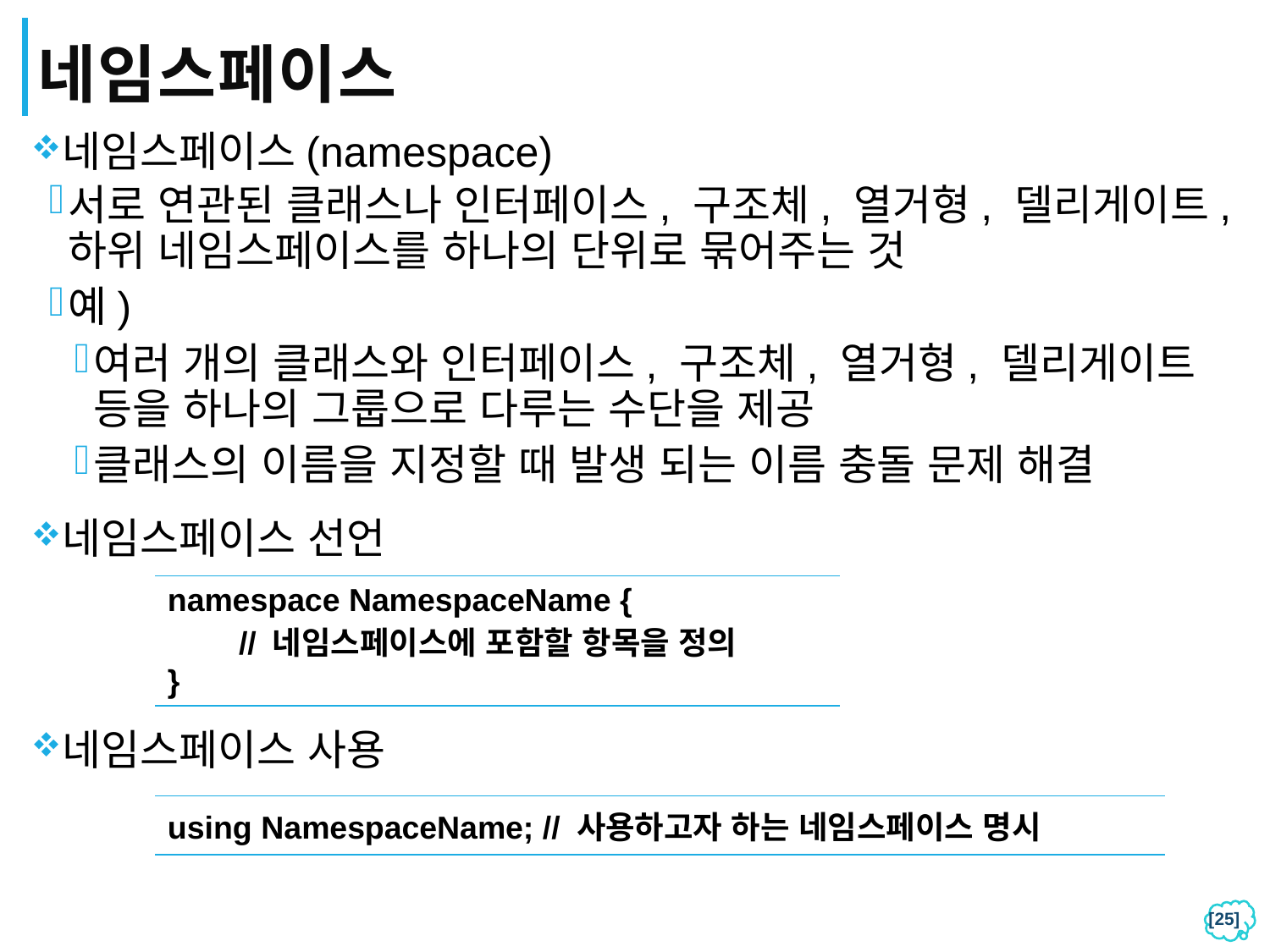

# 네임스페이스
네임스페이스(namespace)
서로 연관된 클래스나 인터페이스, 구조체, 열거형, 델리게이트, 하위 네임스페이스를 하나의 단위로 묶어주는 것
예)
여러 개의 클래스와 인터페이스, 구조체, 열거형, 델리게이트 등을 하나의 그룹으로 다루는 수단을 제공
클래스의 이름을 지정할 때 발생 되는 이름 충돌 문제 해결
네임스페이스 선언

네임스페이스 사용
| namespace NamespaceName { // 네임스페이스에 포함할 항목을 정의 } |
| --- |
| using NamespaceName; // 사용하고자 하는 네임스페이스 명시 |
| --- |
[25]